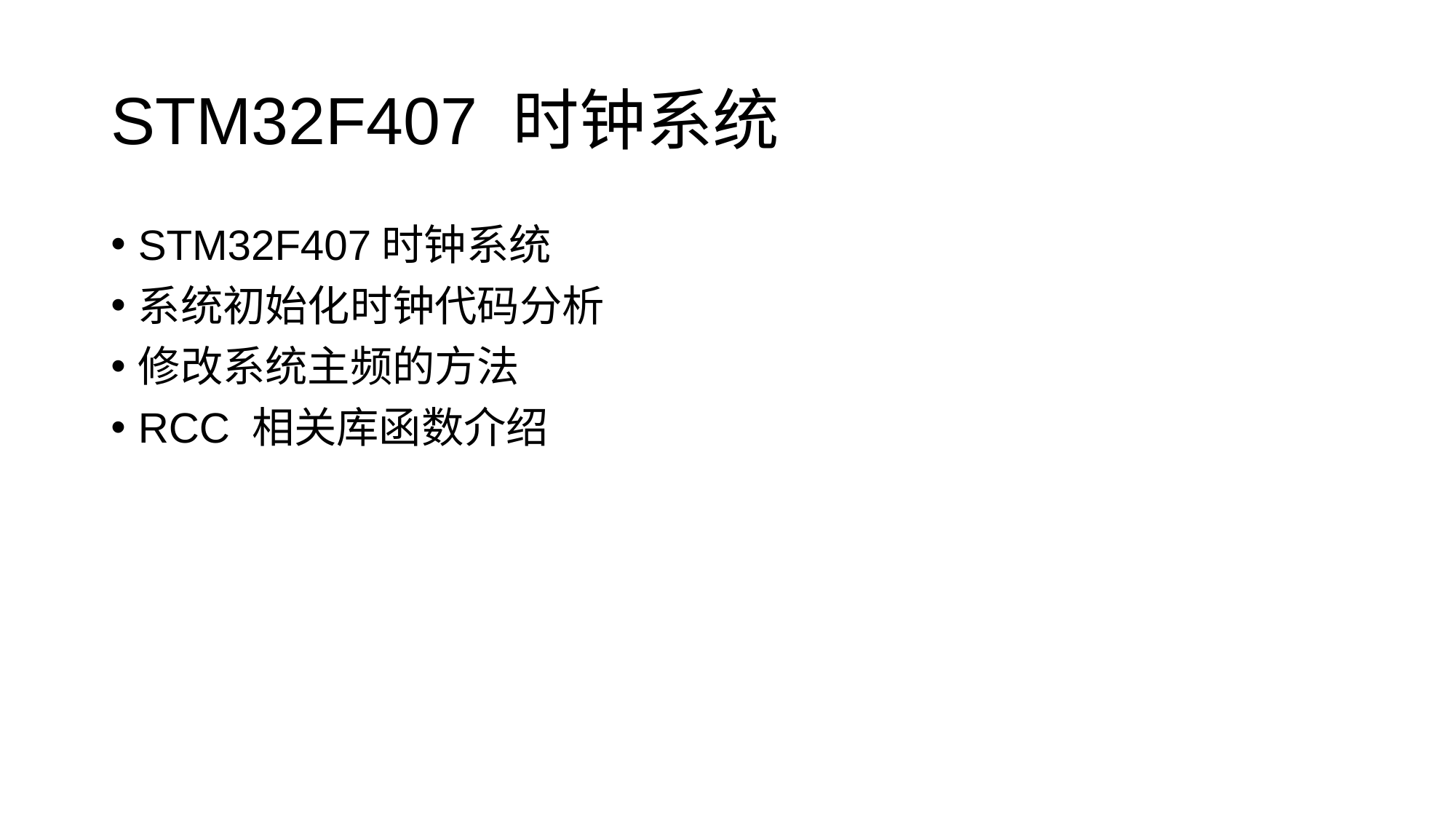

# STM32F407 时钟系统
STM32F407时钟系统
系统初始化时钟代码分析
修改系统主频的方法
RCC 相关库函数介绍